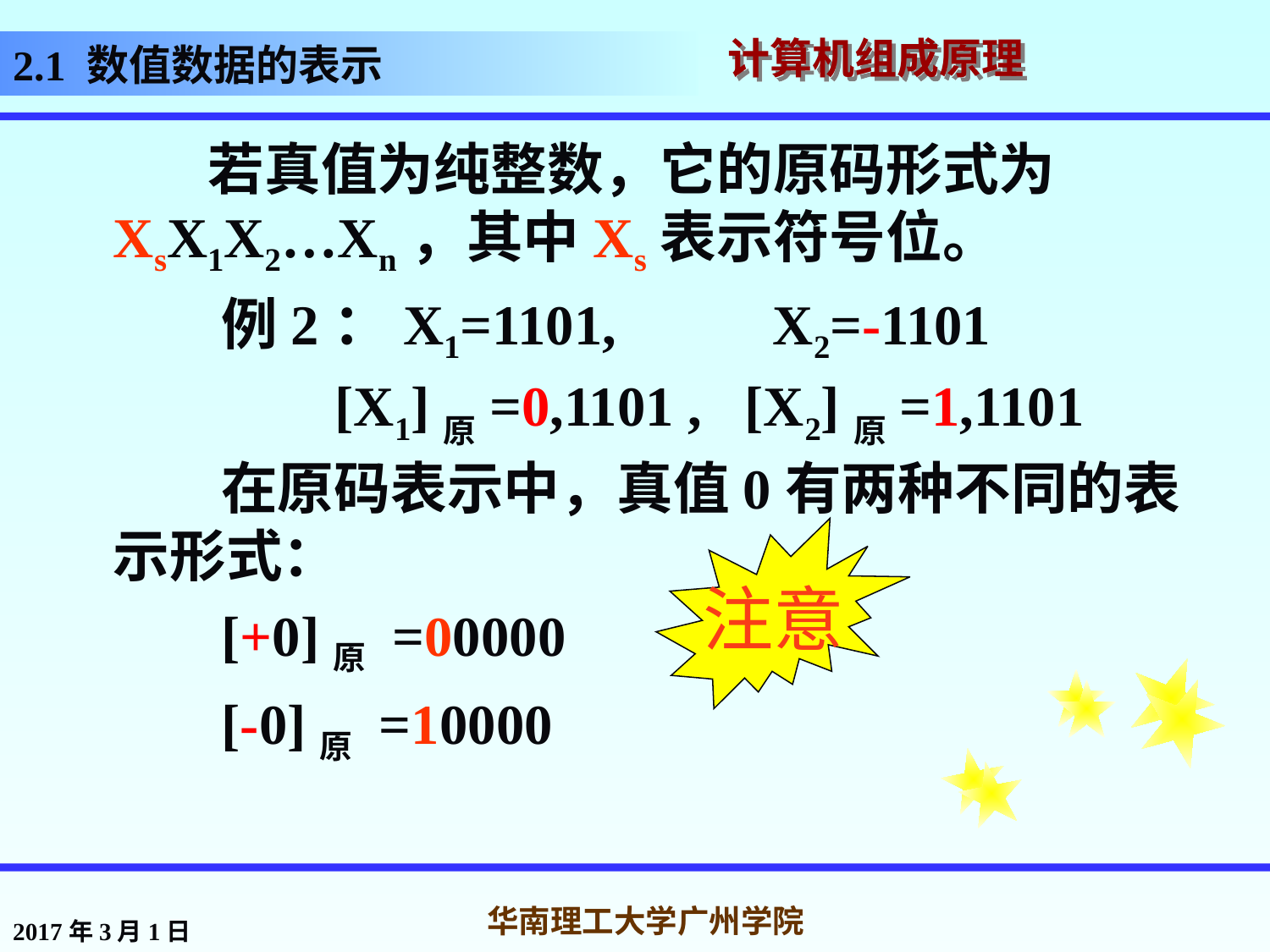

2.1 数值数据的表示
          若真值为纯整数，它的原码形式为XsX1X2…Xn，其中Xs表示符号位。
           例2：X1=1101,           X2=-1101
                   [X1]原=0,1101 ,   [X2]原=1,1101
           在原码表示中，真值0有两种不同的表示形式：
           [+0]原 =00000
           [-0]原 =10000
注意
2017年3月1日
华南理工大学广州学院